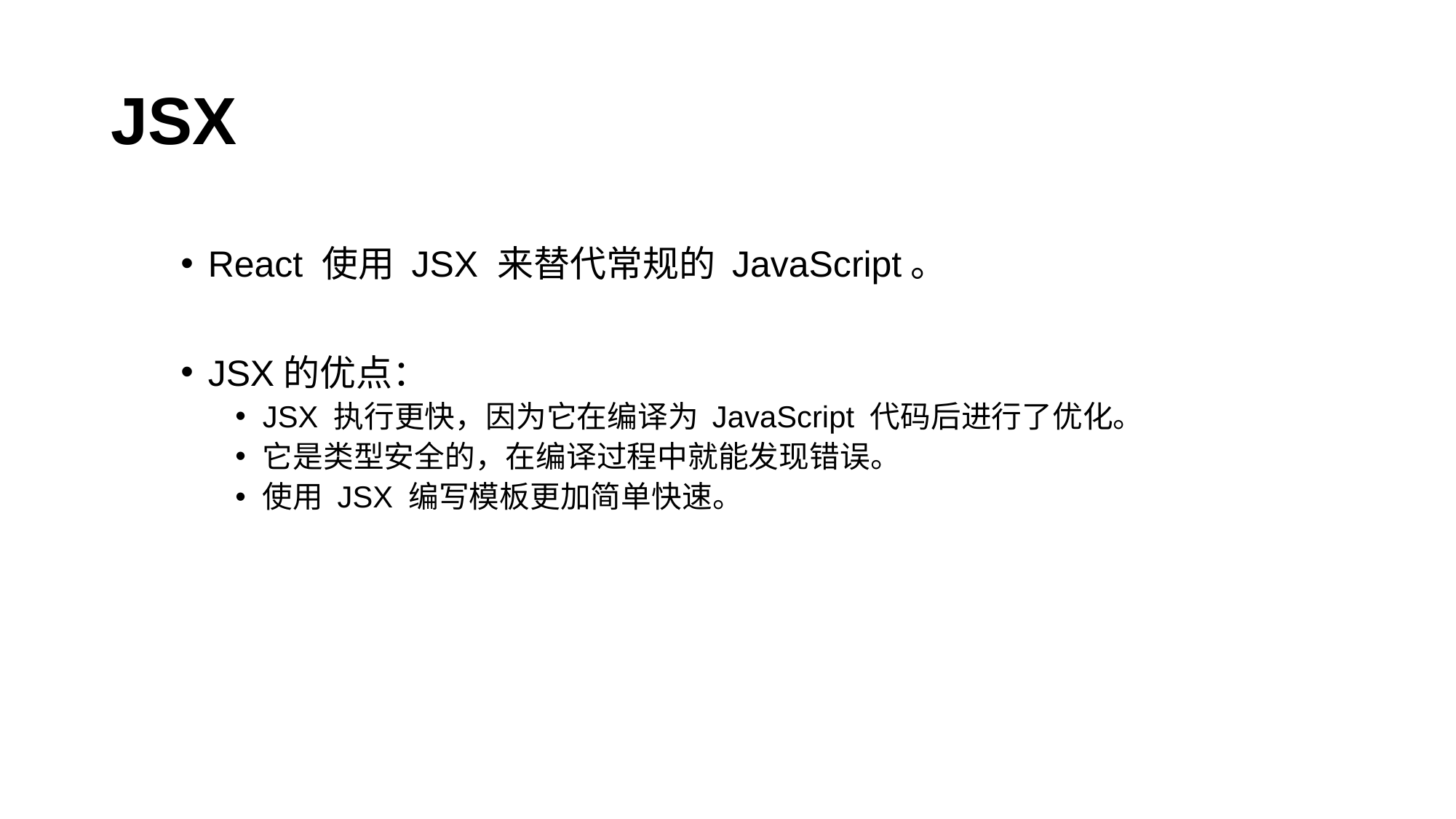

# JSX
React 使用 JSX 来替代常规的 JavaScript。

JSX的优点：
JSX 执行更快，因为它在编译为 JavaScript 代码后进行了优化。
它是类型安全的，在编译过程中就能发现错误。
使用 JSX 编写模板更加简单快速。